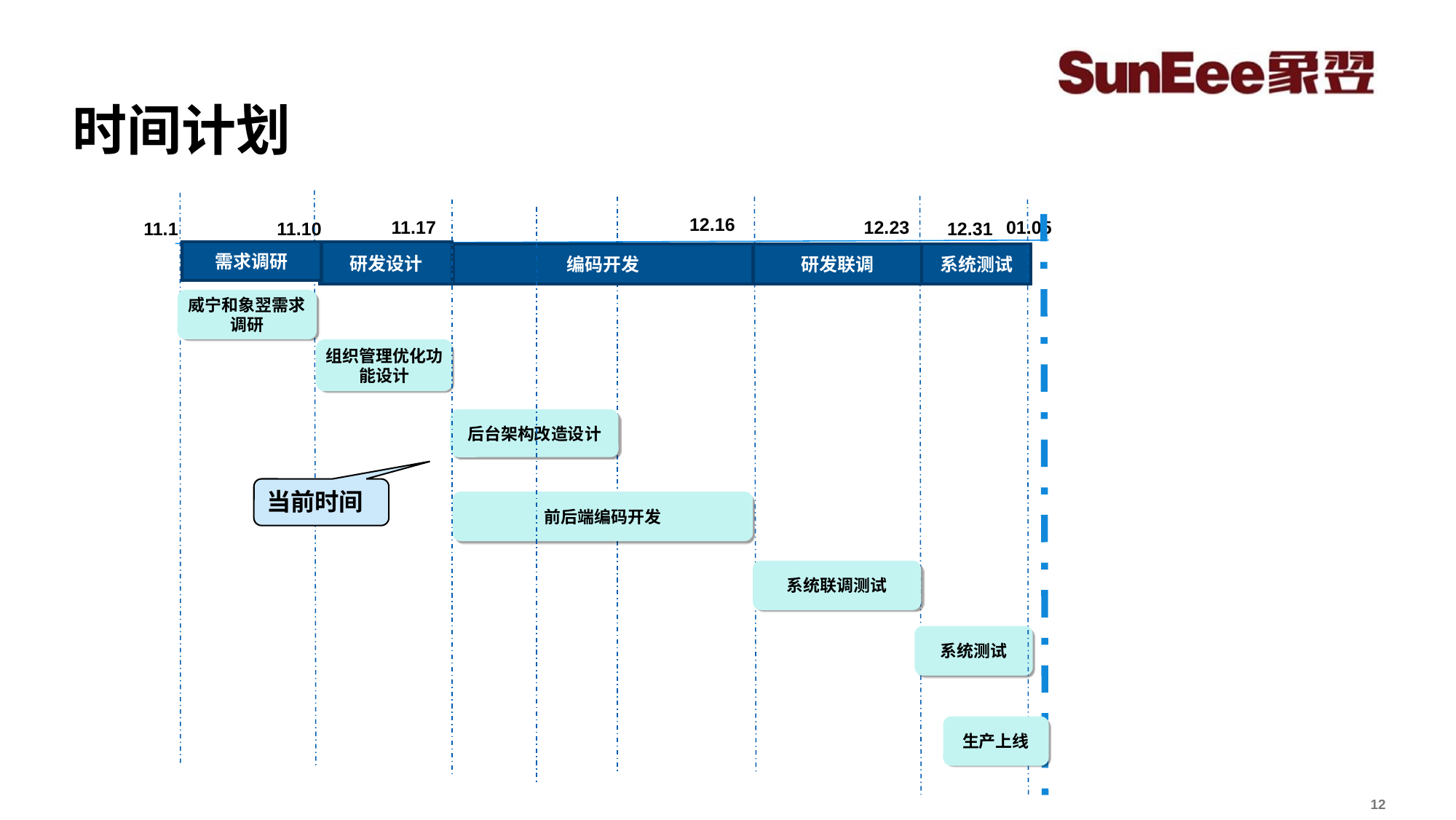

# 时间计划
12.16
11.17
01.05
12.23
11.1
11.10

12.31
需求调研
研发设计
编码开发
研发联调
系统测试
威宁和象翌需求调研
组织管理优化功能设计
后台架构改造设计
当前时间
前后端编码开发
系统联调测试
系统测试
生产上线
 12